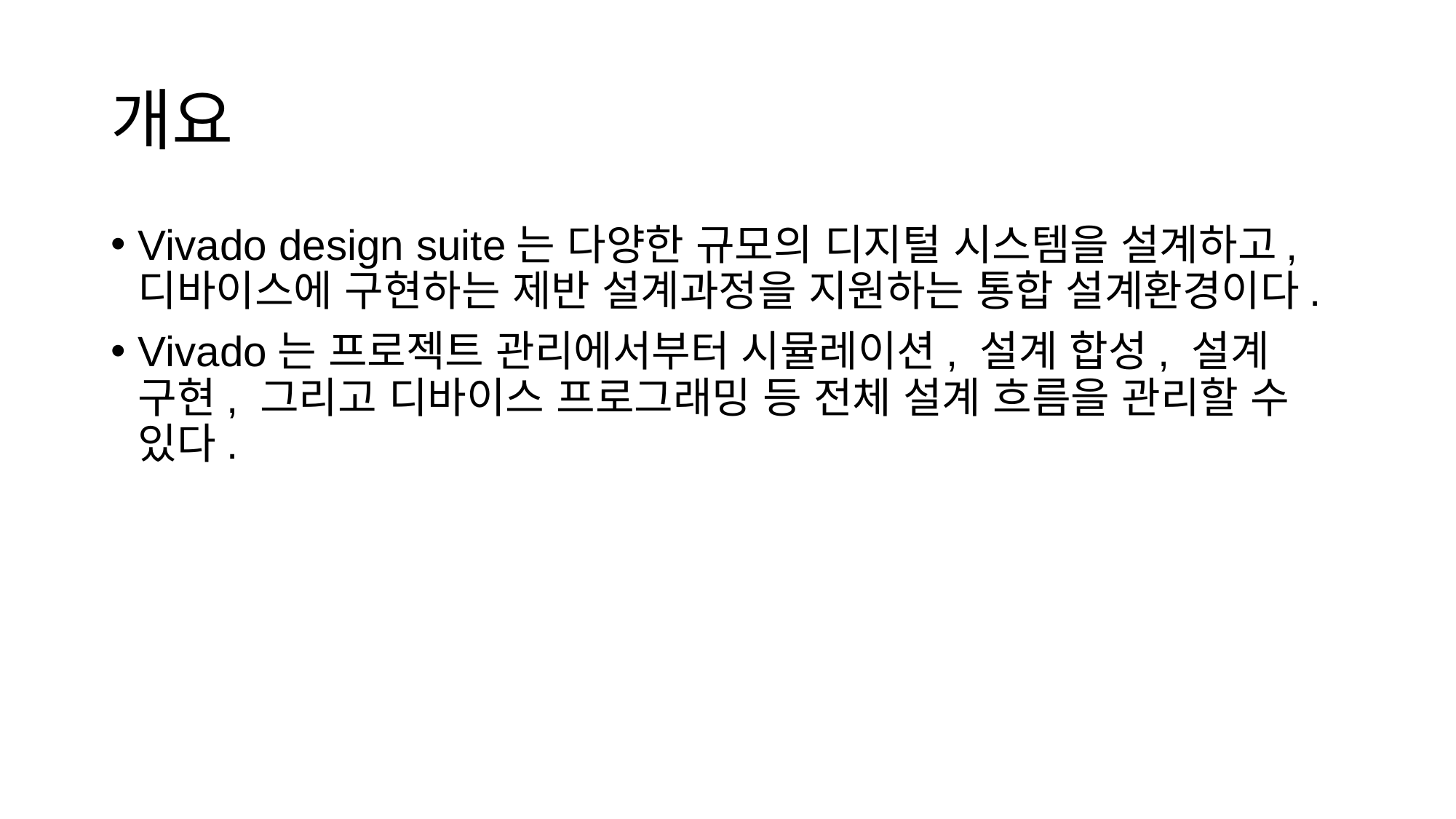

# 개요
Vivado design suite는 다양한 규모의 디지털 시스템을 설계하고, 디바이스에 구현하는 제반 설계과정을 지원하는 통합 설계환경이다.
Vivado는 프로젝트 관리에서부터 시뮬레이션, 설계 합성, 설계 구현, 그리고 디바이스 프로그래밍 등 전체 설계 흐름을 관리할 수 있다.